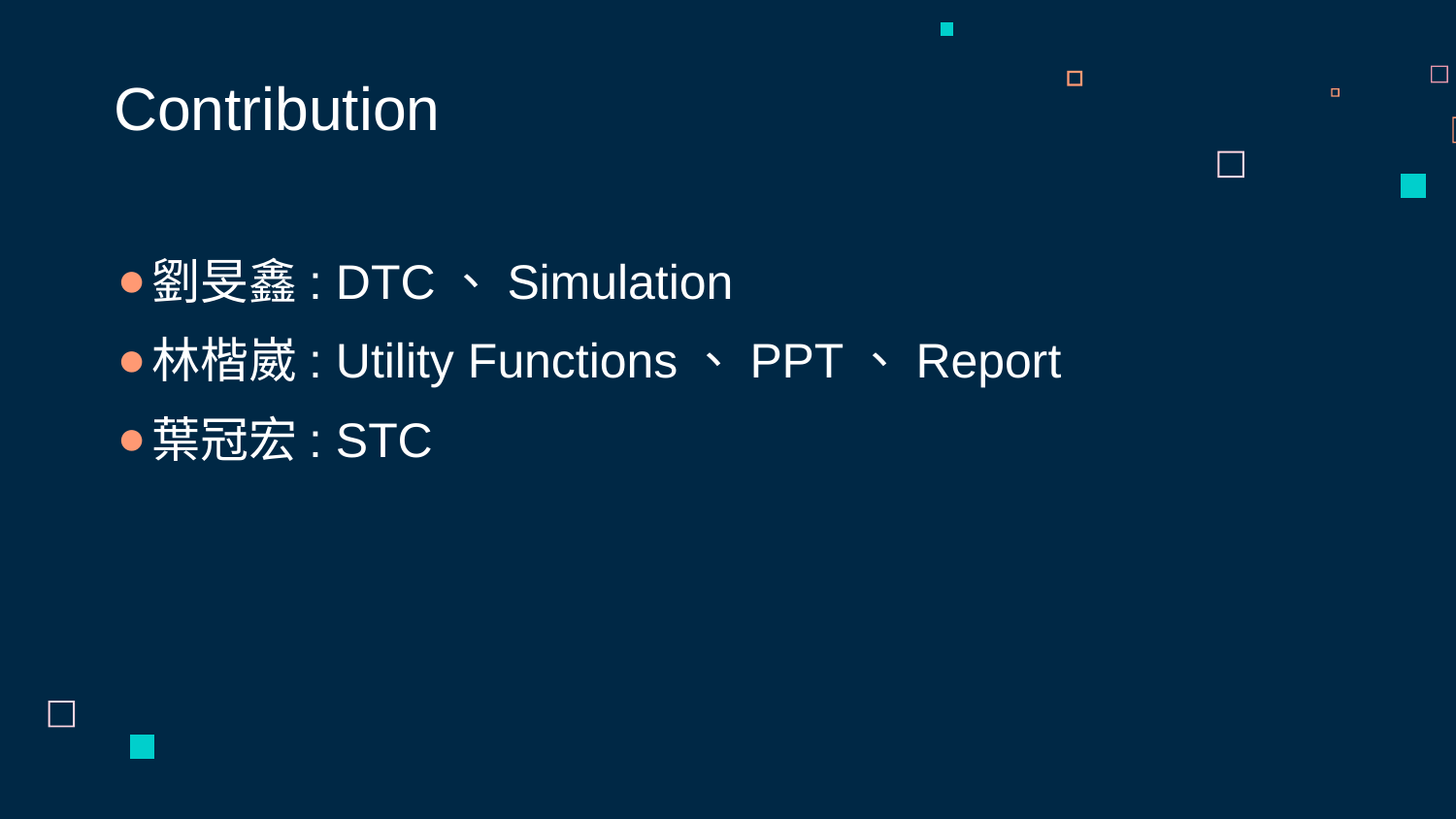

Contribution

劉旻鑫: DTC、Simulation
林楷崴: Utility Functions、PPT、Report
葉冠宏: STC